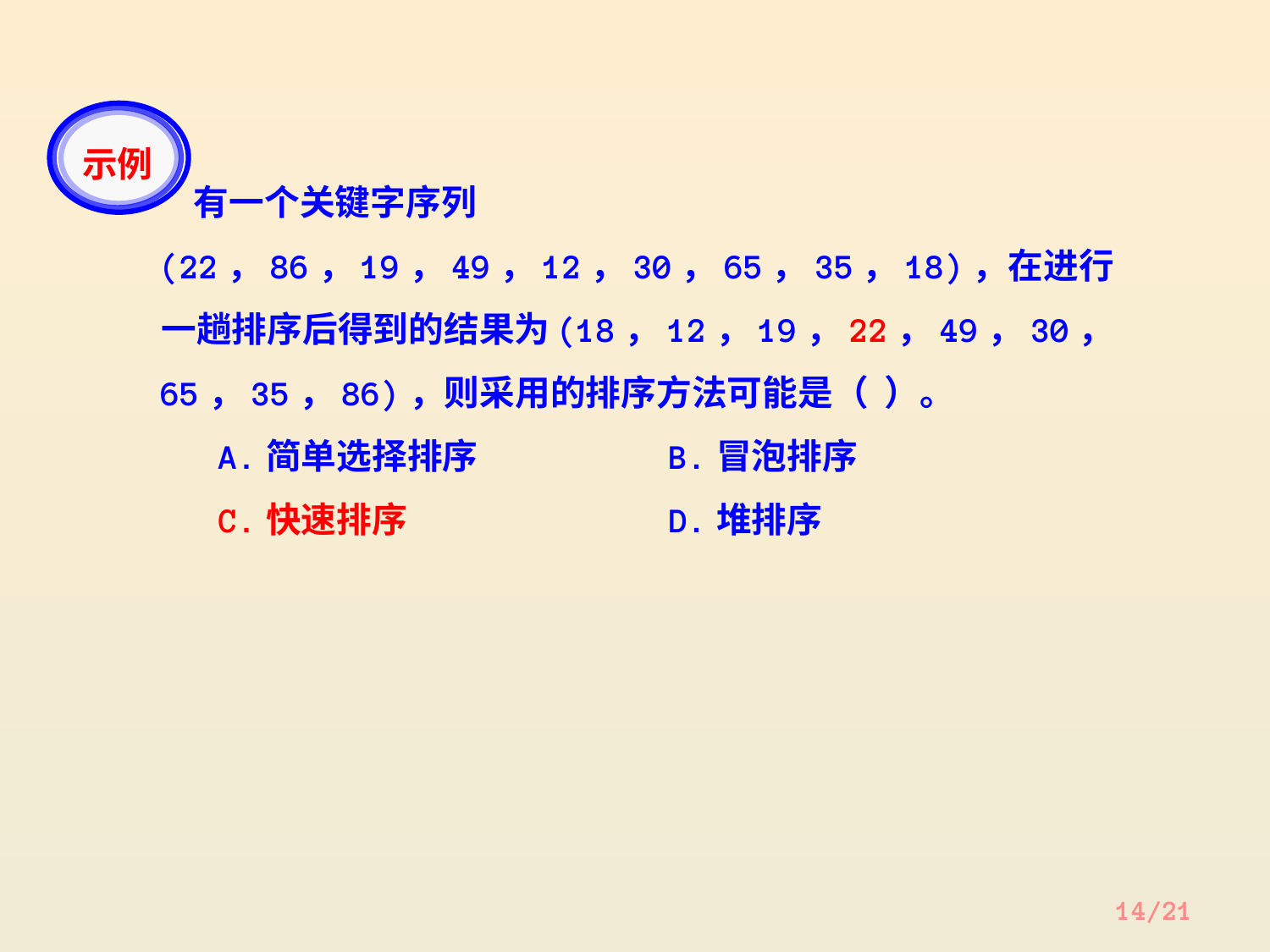

示例
   有一个关键字序列(22，86，19，49，12，30，65，35，18)，在进行一趟排序后得到的结果为(18，12，19，22，49，30，65，35，86)，则采用的排序方法可能是（  ）。
   A.简单选择排序		B.冒泡排序
   C.快速排序			D.堆排序
14/21